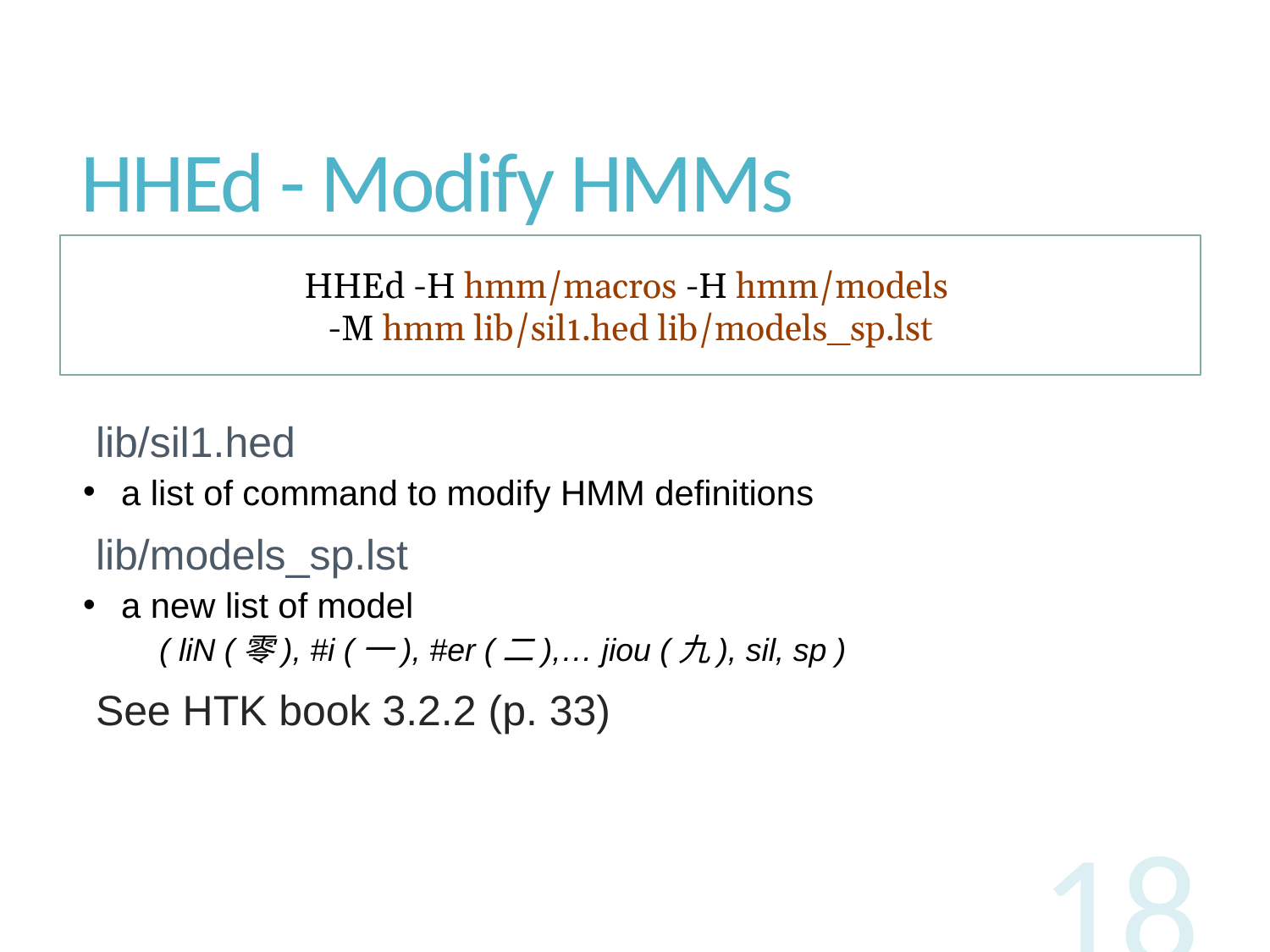

# HHEd - Modify HMMs
HHEd -H hmm/macros -H hmm/models
-M hmm lib/sil1.hed lib/models_sp.lst

lib/sil1.hed
a list of command to modify HMM definitions
lib/models_sp.lst
a new list of model
( liN (零), #i (一), #er (二),… jiou (九), sil, sp )
See HTK book 3.2.2 (p. 33)
18